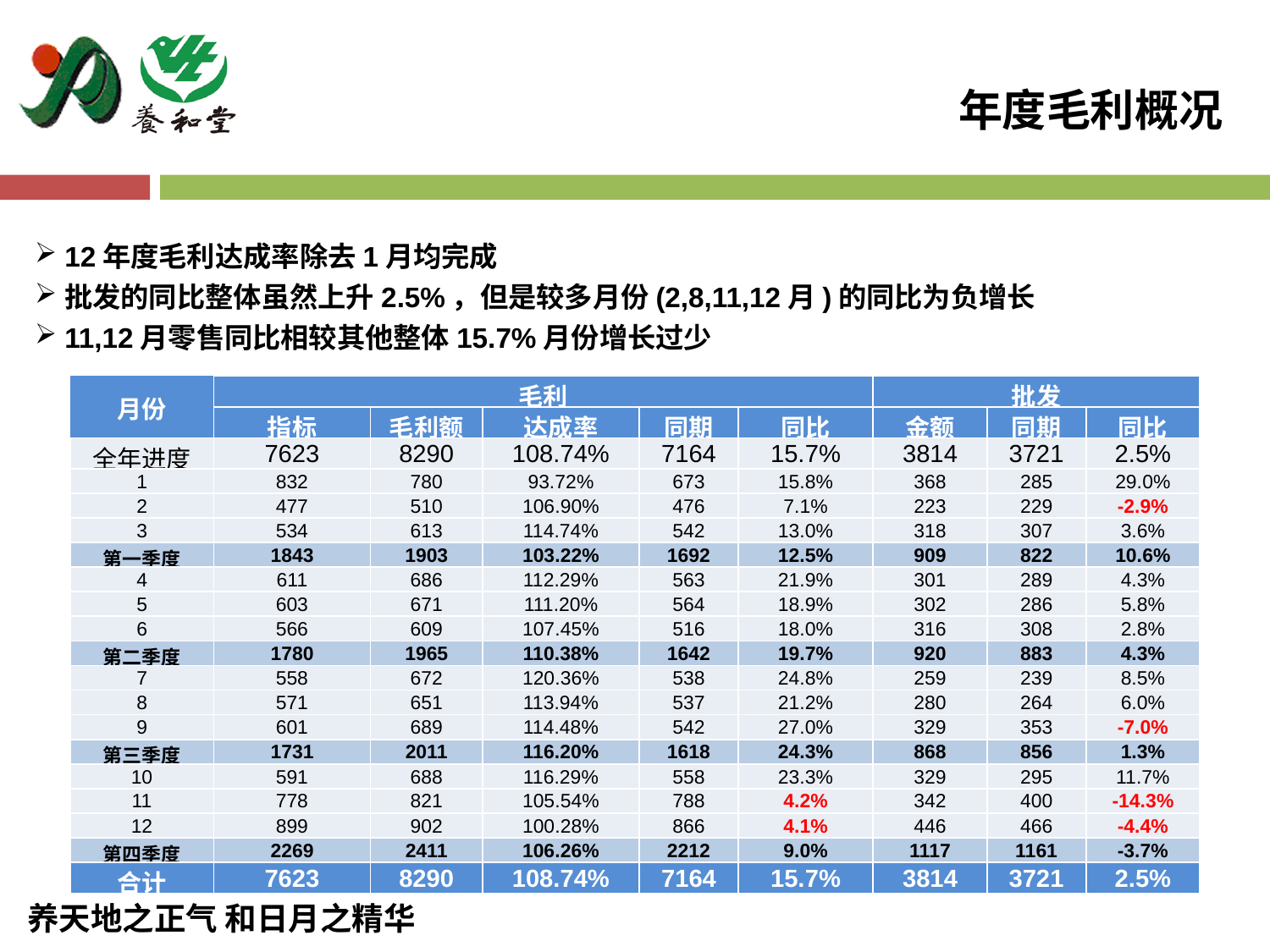

年度毛利概况
12年度毛利达成率除去1月均完成
批发的同比整体虽然上升2.5%，但是较多月份(2,8,11,12月)的同比为负增长
11,12月零售同比相较其他整体15.7%月份增长过少
| 月份 | 毛利 |  |  |  |  | 批发 |  |  |
| --- | --- | --- | --- | --- | --- | --- | --- | --- |
|  | 指标 | 毛利额 | 达成率 | 同期 | 同比 | 金额 | 同期 | 同比 |
| 全年进度 | 7623 | 8290 | 108.74% | 7164 | 15.7% | 3814 | 3721 | 2.5% |
| 1 | 832 | 780 | 93.72% | 673 | 15.8% | 368 | 285 | 29.0% |
| 2 | 477 | 510 | 106.90% | 476 | 7.1% | 223 | 229 | -2.9% |
| 3 | 534 | 613 | 114.74% | 542 | 13.0% | 318 | 307 | 3.6% |
| 第一季度 | 1843 | 1903 | 103.22% | 1692 | 12.5% | 909 | 822 | 10.6% |
| 4 | 611 | 686 | 112.29% | 563 | 21.9% | 301 | 289 | 4.3% |
| 5 | 603 | 671 | 111.20% | 564 | 18.9% | 302 | 286 | 5.8% |
| 6 | 566 | 609 | 107.45% | 516 | 18.0% | 316 | 308 | 2.8% |
| 第二季度 | 1780 | 1965 | 110.38% | 1642 | 19.7% | 920 | 883 | 4.3% |
| 7 | 558 | 672 | 120.36% | 538 | 24.8% | 259 | 239 | 8.5% |
| 8 | 571 | 651 | 113.94% | 537 | 21.2% | 280 | 264 | 6.0% |
| 9 | 601 | 689 | 114.48% | 542 | 27.0% | 329 | 353 | -7.0% |
| 第三季度 | 1731 | 2011 | 116.20% | 1618 | 24.3% | 868 | 856 | 1.3% |
| 10 | 591 | 688 | 116.29% | 558 | 23.3% | 329 | 295 | 11.7% |
| 11 | 778 | 821 | 105.54% | 788 | 4.2% | 342 | 400 | -14.3% |
| 12 | 899 | 902 | 100.28% | 866 | 4.1% | 446 | 466 | -4.4% |
| 第四季度 | 2269 | 2411 | 106.26% | 2212 | 9.0% | 1117 | 1161 | -3.7% |
| 合计 | 7623 | 8290 | 108.74% | 7164 | 15.7% | 3814 | 3721 | 2.5% |